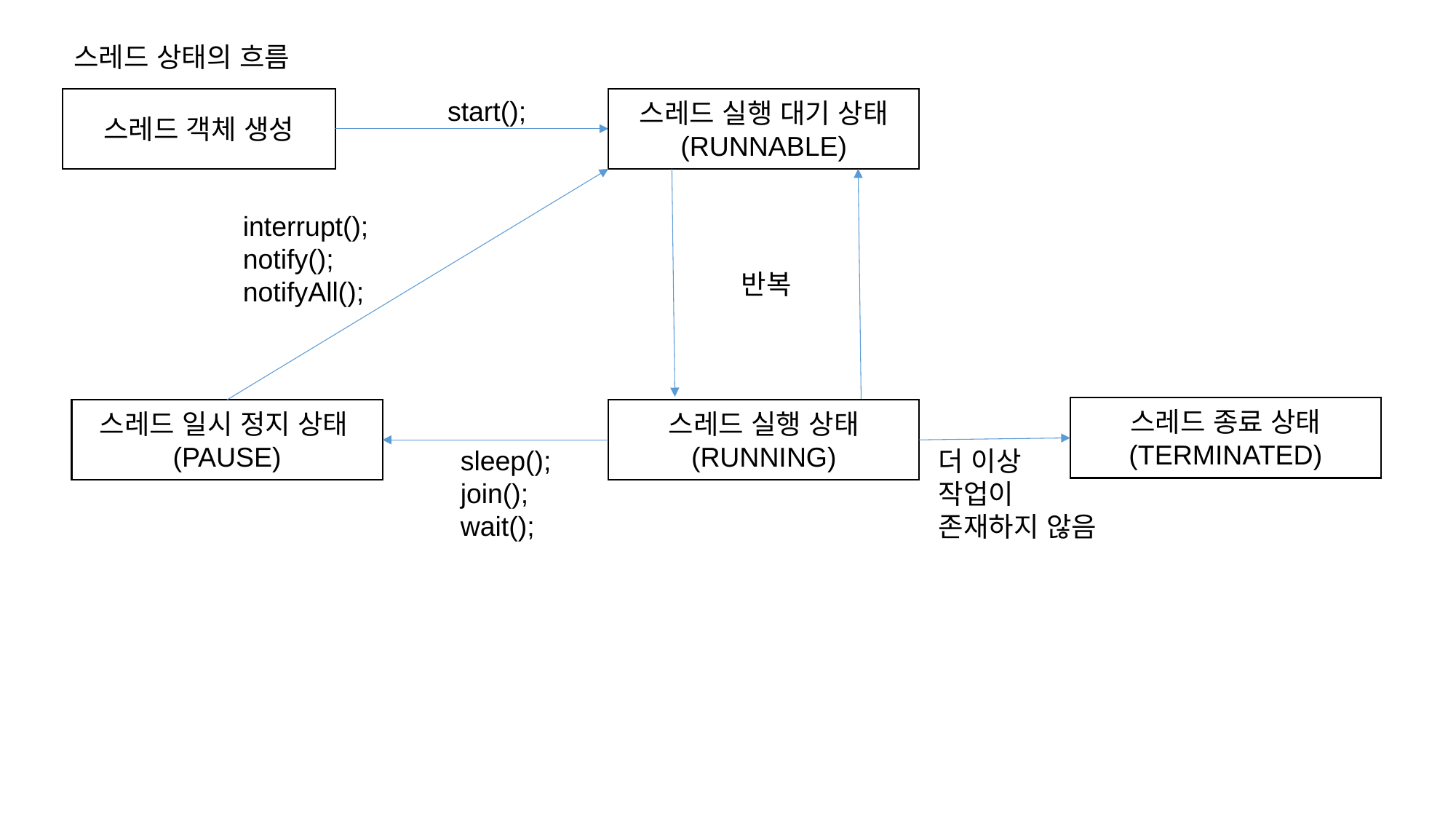

스레드 상태의 흐름
스레드 객체 생성
start();
스레드 실행 대기 상태
(RUNNABLE)
interrupt();
notify();
notifyAll();
반복
스레드 종료 상태
(TERMINATED)
스레드 일시 정지 상태(PAUSE)
스레드 실행 상태
(RUNNING)
sleep();
join();
wait();
더 이상
작업이
존재하지 않음